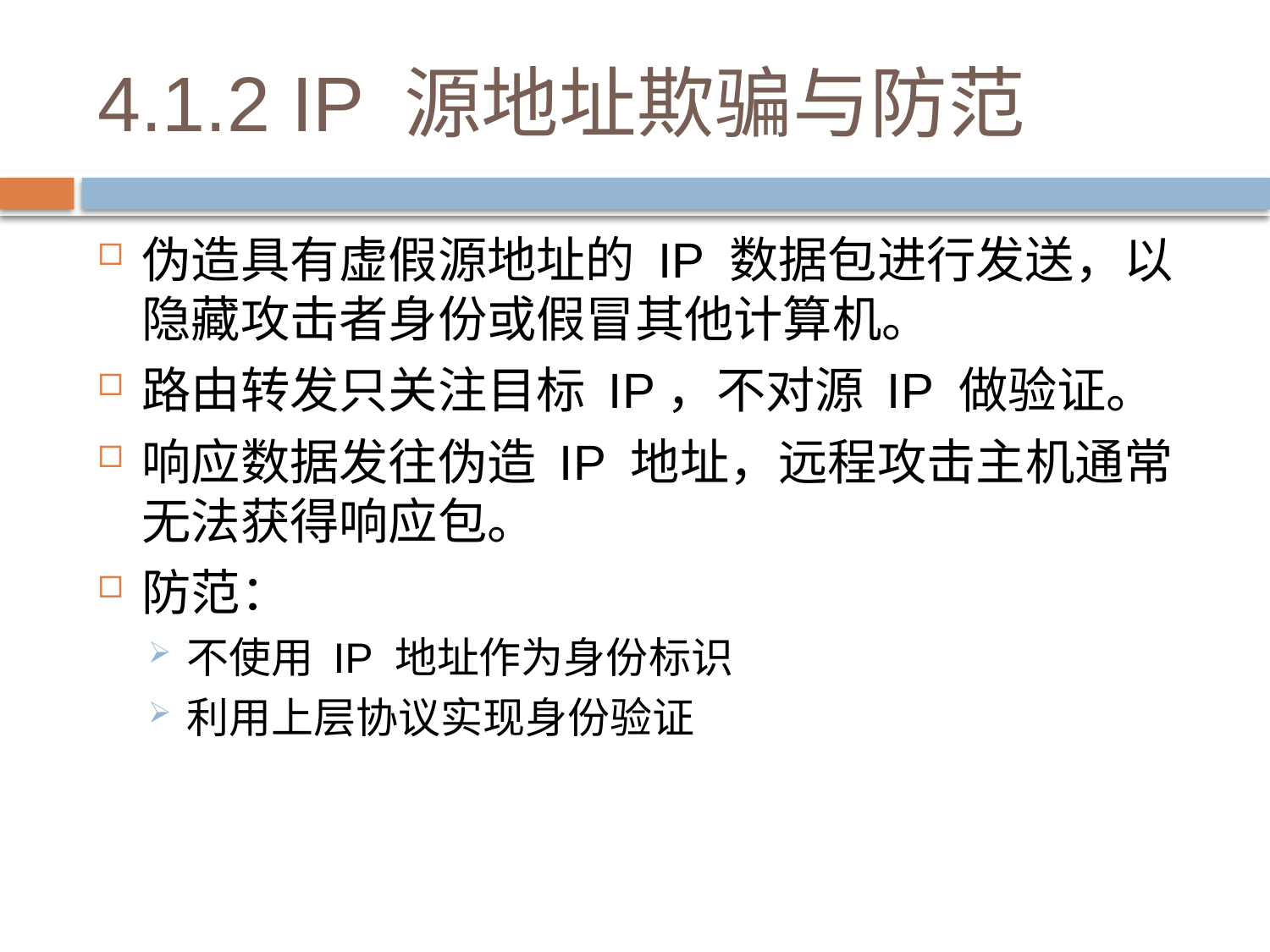

# 4.1.2 IP 源地址欺骗与防范
伪造具有虚假源地址的 IP 数据包进行发送，以隐藏攻击者身份或假冒其他计算机。
路由转发只关注目标 IP，不对源 IP 做验证。
响应数据发往伪造 IP 地址，远程攻击主机通常无法获得响应包。
防范：
不使用 IP 地址作为身份标识
利用上层协议实现身份验证